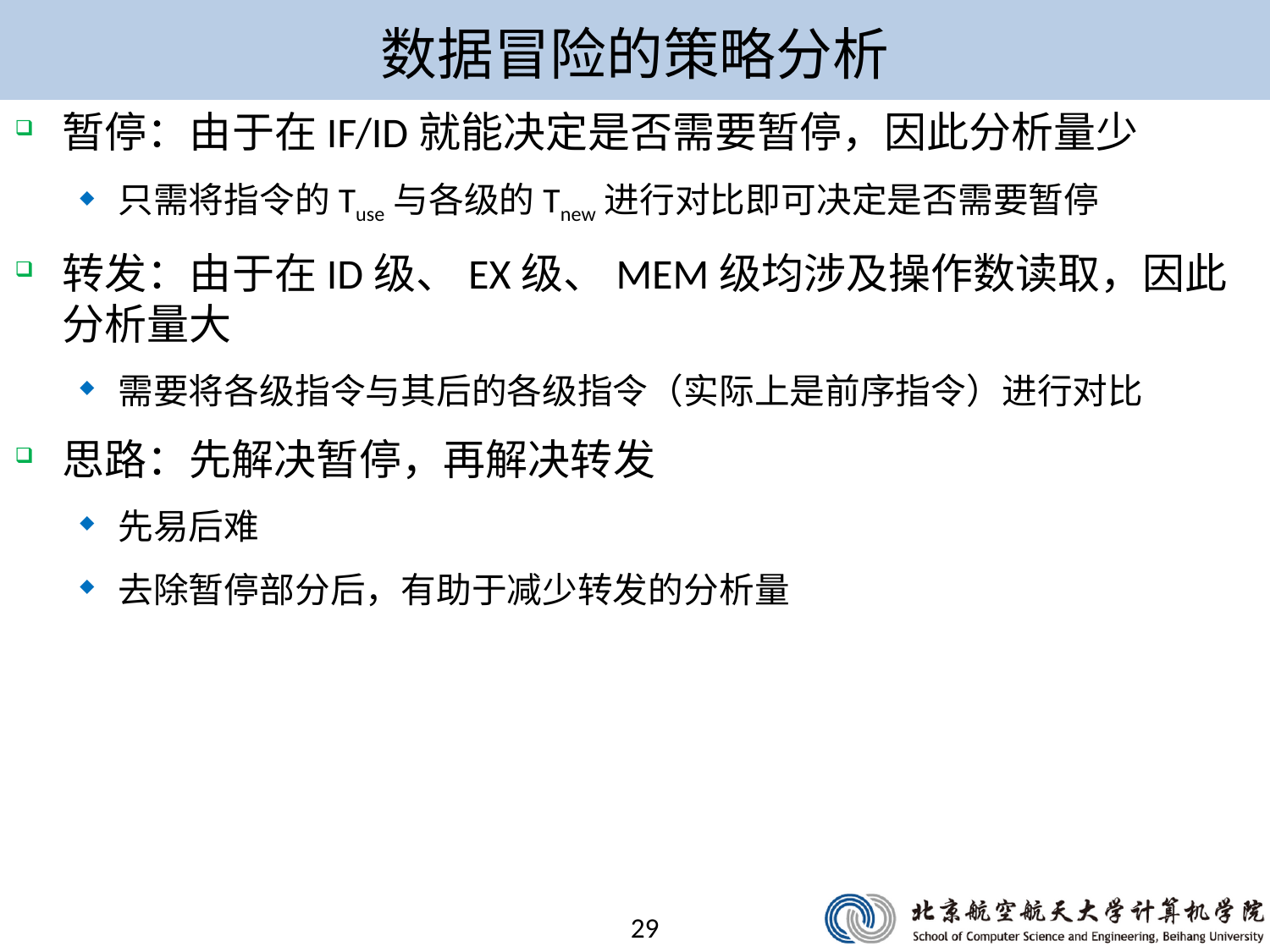

# 数据冒险的策略分析
暂停：由于在IF/ID就能决定是否需要暂停，因此分析量少
只需将指令的Tuse与各级的Tnew进行对比即可决定是否需要暂停
转发：由于在ID级、EX级、MEM级均涉及操作数读取，因此分析量大
需要将各级指令与其后的各级指令（实际上是前序指令）进行对比
思路：先解决暂停，再解决转发
先易后难
去除暂停部分后，有助于减少转发的分析量
29